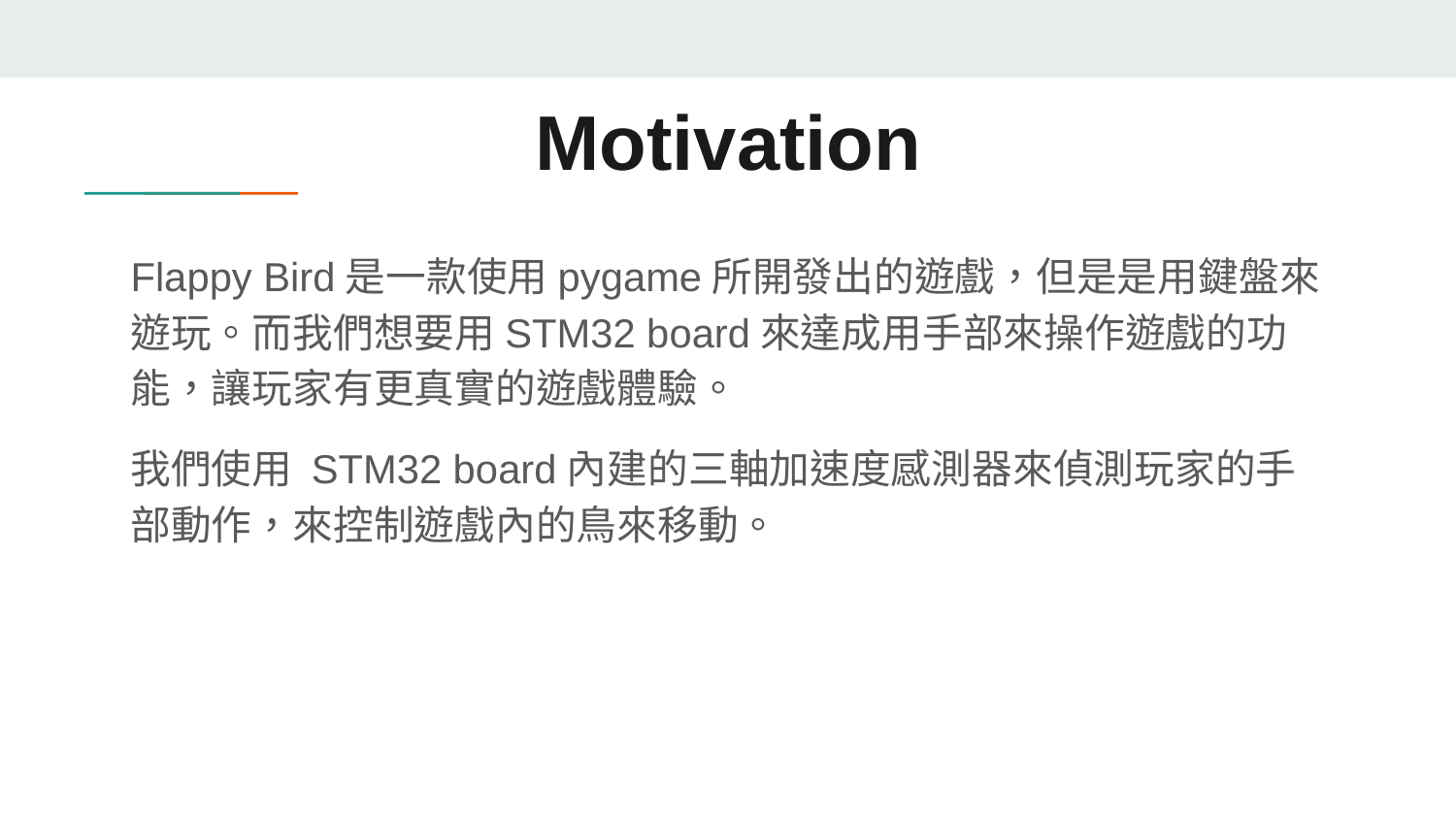

# Motivation
Flappy Bird是一款使用pygame所開發出的遊戲，但是是用鍵盤來遊玩。而我們想要用STM32 board來達成用手部來操作遊戲的功能，讓玩家有更真實的遊戲體驗。
我們使用 STM32 board內建的三軸加速度感測器來偵測玩家的手部動作，來控制遊戲內的鳥來移動。